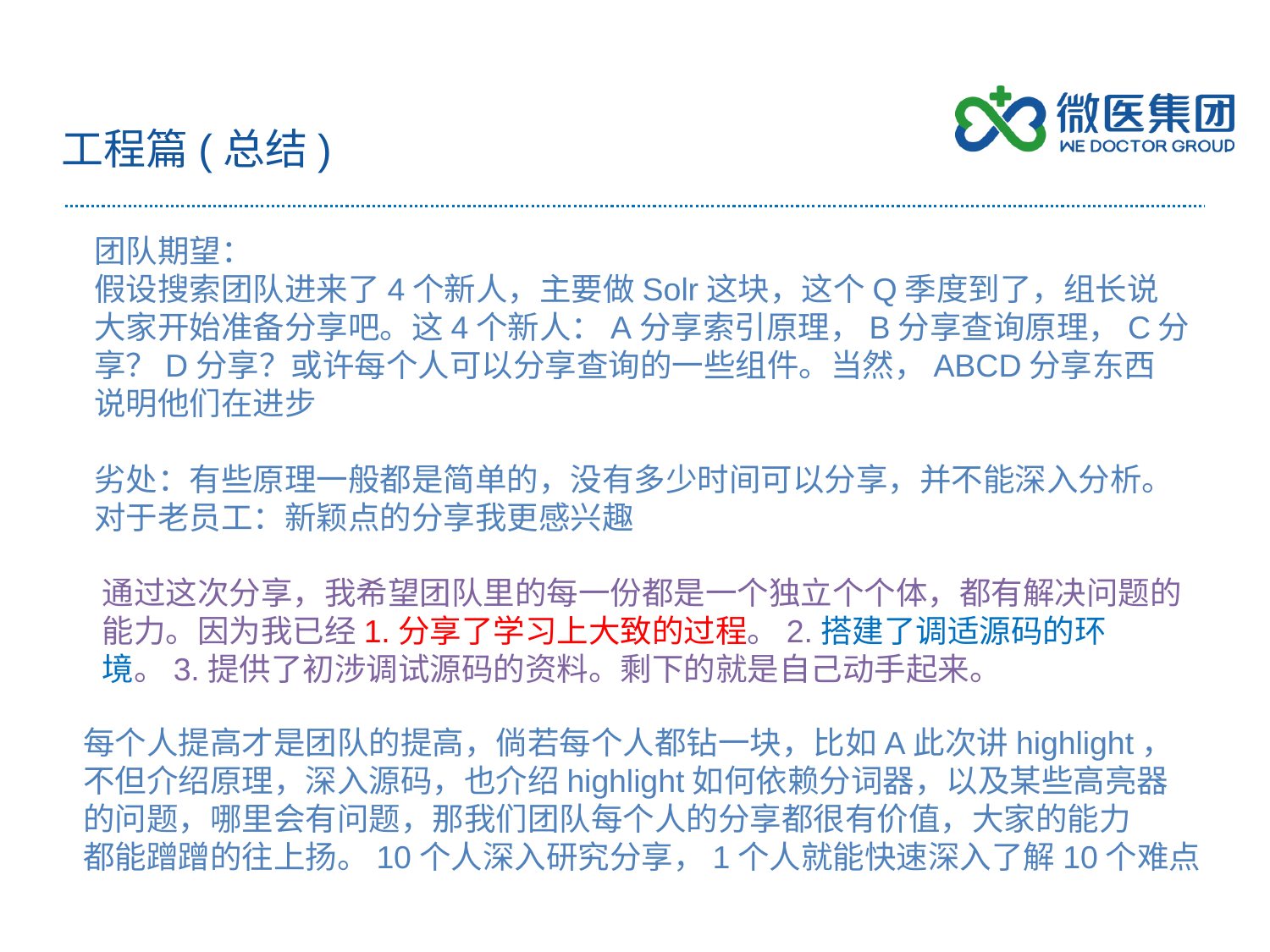

工程篇(总结)
团队期望：
假设搜索团队进来了4个新人，主要做Solr这块，这个Q季度到了，组长说
大家开始准备分享吧。这4个新人：A分享索引原理，B分享查询原理，C分
享？D分享？或许每个人可以分享查询的一些组件。当然，ABCD分享东西
说明他们在进步

劣处：有些原理一般都是简单的，没有多少时间可以分享，并不能深入分析。
对于老员工：新颖点的分享我更感兴趣
通过这次分享，我希望团队里的每一份都是一个独立个个体，都有解决问题的
能力。因为我已经1.分享了学习上大致的过程。2.搭建了调适源码的环
境。3.提供了初涉调试源码的资料。剩下的就是自己动手起来。
每个人提高才是团队的提高，倘若每个人都钻一块，比如A此次讲highlight，
不但介绍原理，深入源码，也介绍highlight如何依赖分词器，以及某些高亮器
的问题，哪里会有问题，那我们团队每个人的分享都很有价值，大家的能力
都能蹭蹭的往上扬。10个人深入研究分享，1个人就能快速深入了解10个难点